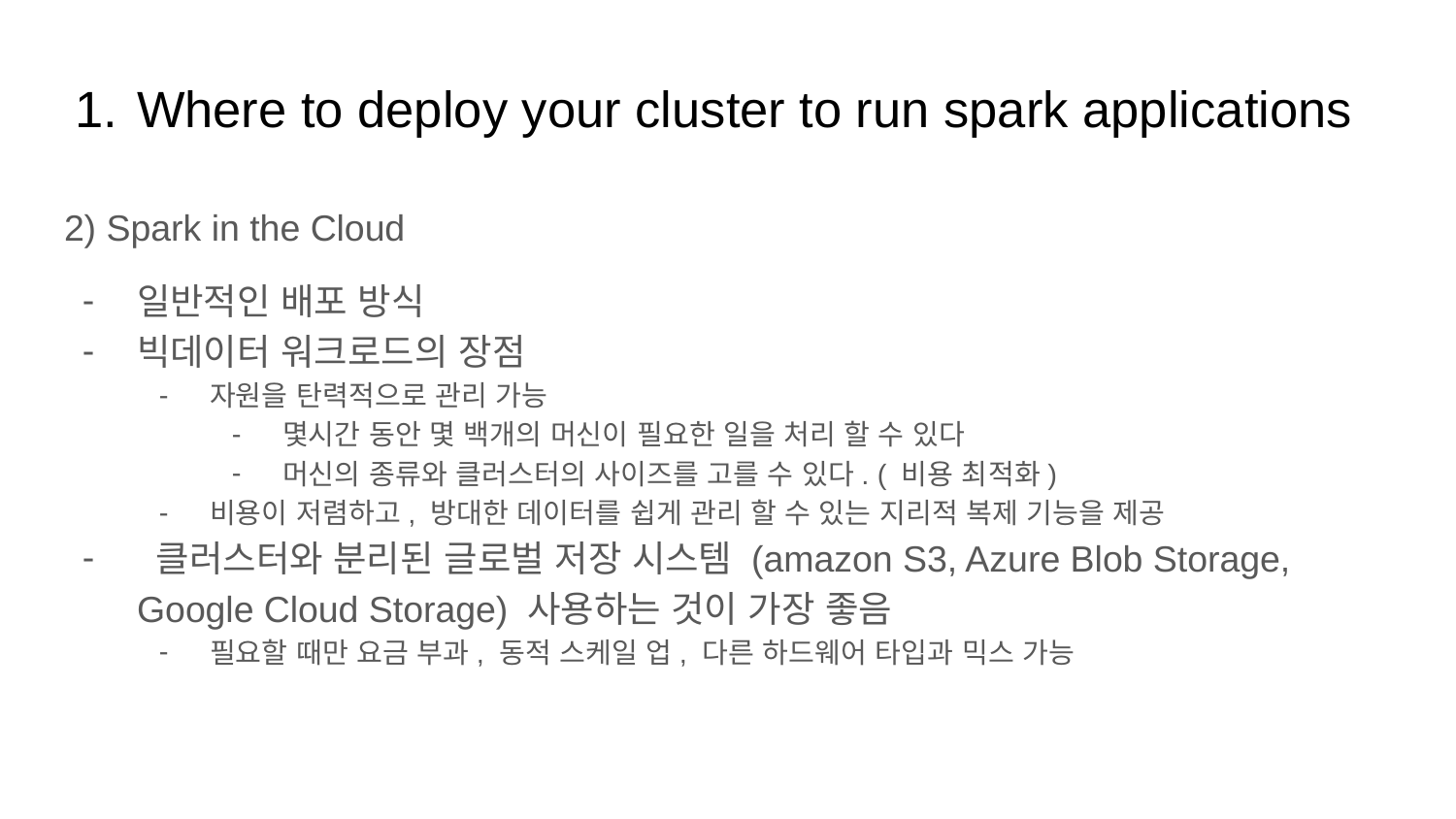

# Where to deploy your cluster to run spark applications
2) Spark in the Cloud
일반적인 배포 방식
빅데이터 워크로드의 장점
자원을 탄력적으로 관리 가능
몇시간 동안 몇 백개의 머신이 필요한 일을 처리 할 수 있다
머신의 종류와 클러스터의 사이즈를 고를 수 있다. ( 비용 최적화)
비용이 저렴하고, 방대한 데이터를 쉽게 관리 할 수 있는 지리적 복제 기능을 제공
 클러스터와 분리된 글로벌 저장 시스템 (amazon S3, Azure Blob Storage, Google Cloud Storage) 사용하는 것이 가장 좋음
필요할 때만 요금 부과, 동적 스케일 업, 다른 하드웨어 타입과 믹스 가능